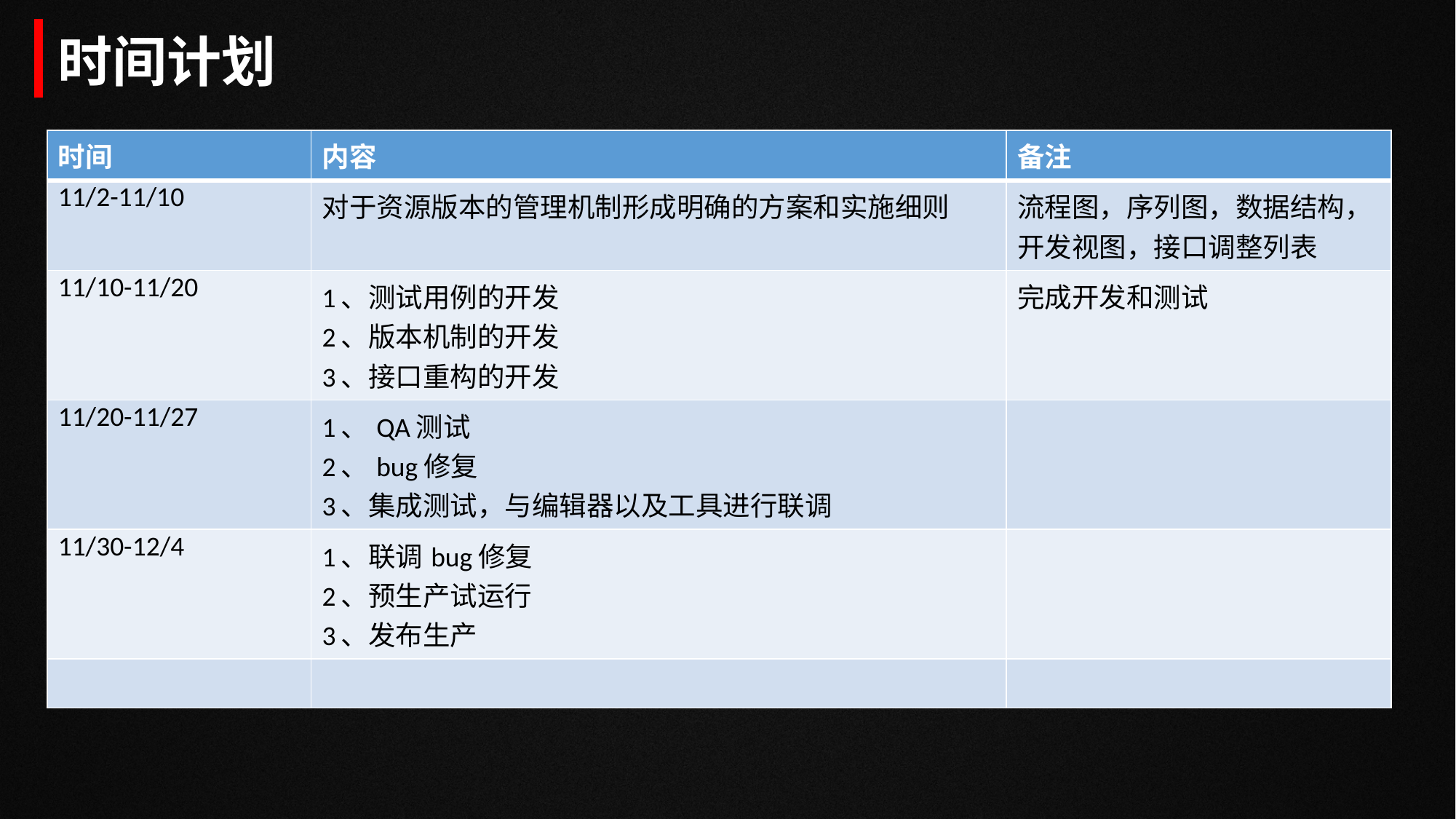

时间计划
| 时间 | 内容 | 备注 |
| --- | --- | --- |
| 11/2-11/10 | 对于资源版本的管理机制形成明确的方案和实施细则 | 流程图，序列图，数据结构，开发视图，接口调整列表 |
| 11/10-11/20 | 1、测试用例的开发 2、版本机制的开发 3、接口重构的开发 | 完成开发和测试 |
| 11/20-11/27 | 1、QA测试 2、bug修复 3、集成测试，与编辑器以及工具进行联调 |  |
| 11/30-12/4 | 1、联调bug修复 2、预生产试运行 3、发布生产 |  |
|  |  |  |